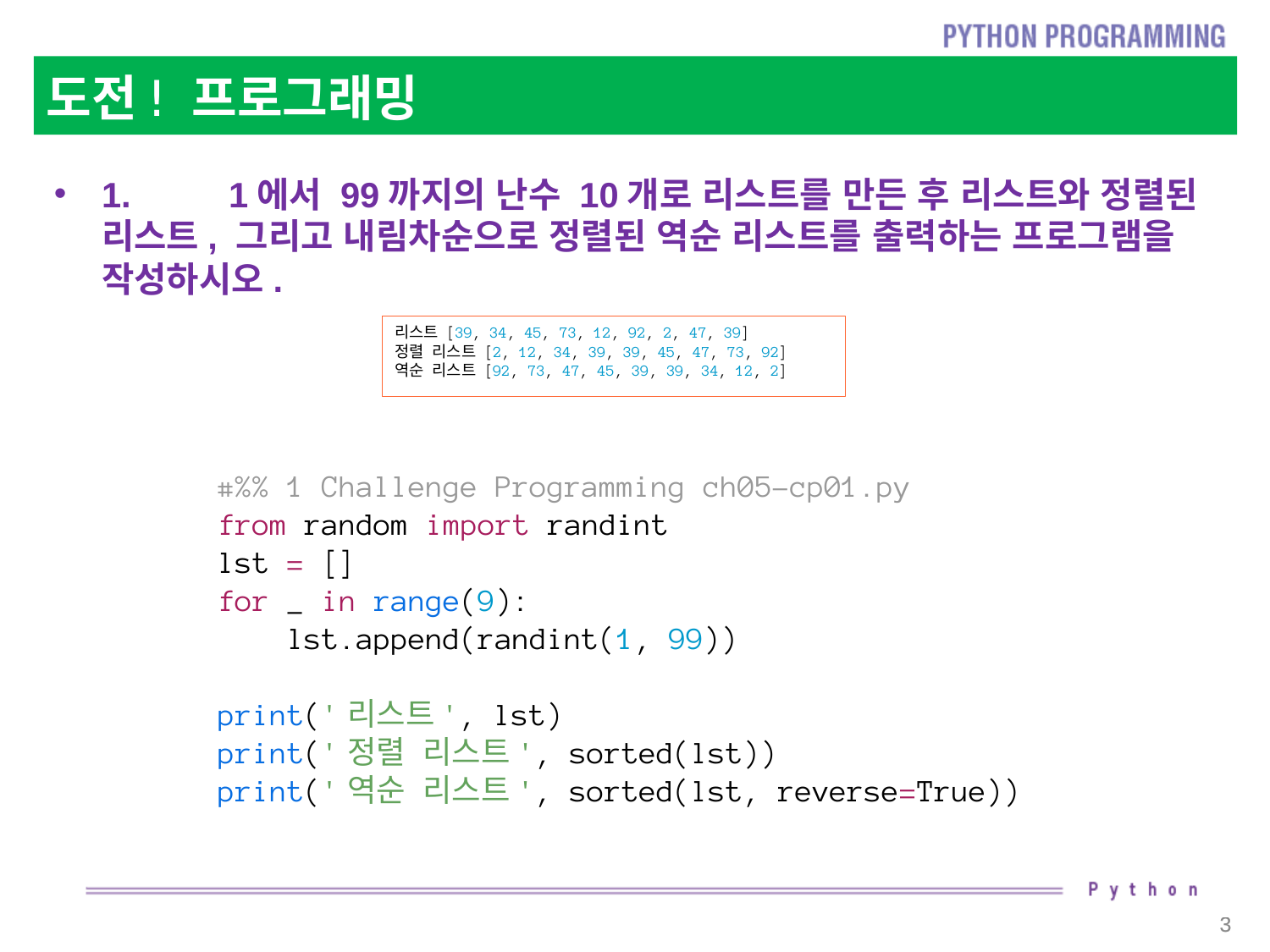

# 도전! 프로그래밍
1.	1에서 99까지의 난수 10개로 리스트를 만든 후 리스트와 정렬된 리스트, 그리고 내림차순으로 정렬된 역순 리스트를 출력하는 프로그램을 작성하시오.

리스트 [39, 34, 45, 73, 12, 92, 2, 47, 39]
정렬 리스트 [2, 12, 34, 39, 39, 45, 47, 73, 92]
역순 리스트 [92, 73, 47, 45, 39, 39, 34, 12, 2]

#%% 1 Challenge Programming ch05-cp01.py
from random import randint
lst = []
for _ in range(9):
    lst.append(randint(1, 99))

print('리스트', lst)
print('정렬 리스트', sorted(lst))
print('역순 리스트', sorted(lst, reverse=True))
3